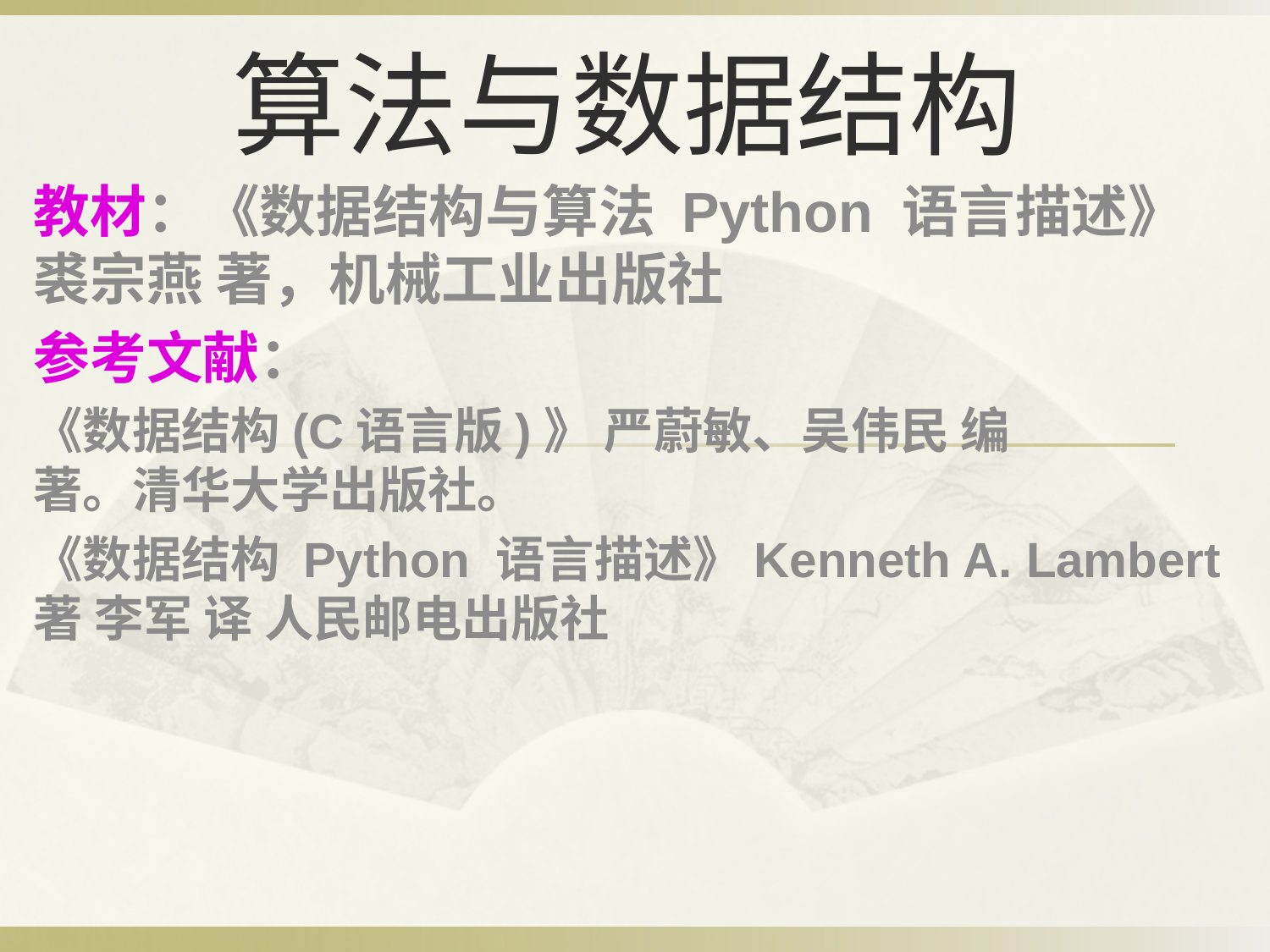

# 算法与数据结构
教材：《数据结构与算法 Python 语言描述》裘宗燕 著，机械工业出版社
参考文献：
《数据结构(C语言版)》 严蔚敏、吴伟民 编               著。清华大学出版社。
《数据结构 Python 语言描述》Kenneth A. Lambert 著 李军 译 人民邮电出版社